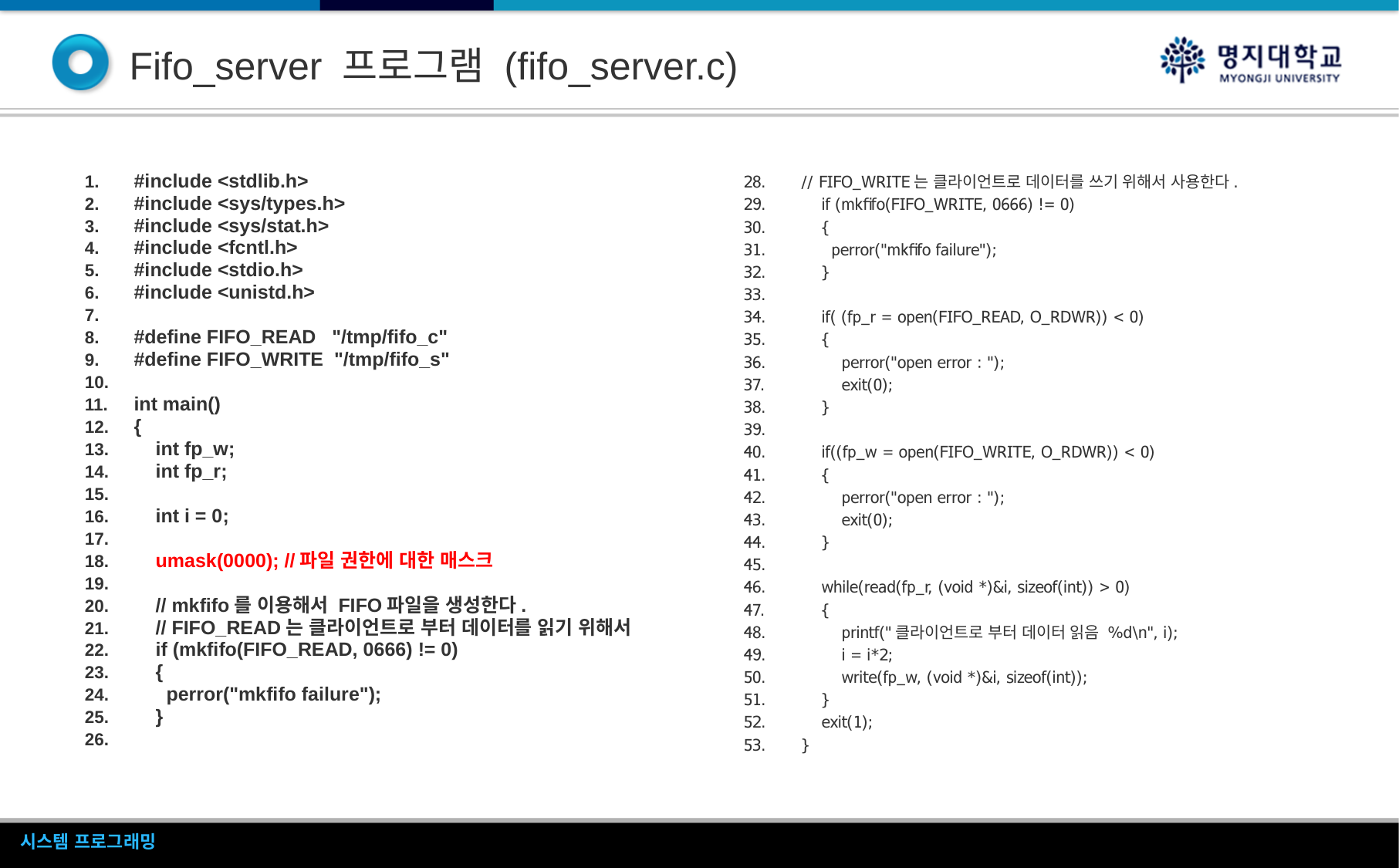

# Fifo_server 프로그램 (fifo_server.c)
#include <stdlib.h>
#include <sys/types.h>
#include <sys/stat.h>
#include <fcntl.h>
#include <stdio.h>
#include <unistd.h>

#define FIFO_READ   "/tmp/fifo_c"
#define FIFO_WRITE  "/tmp/fifo_s"

int main()
{
    int fp_w;
    int fp_r;

    int i = 0;

    umask(0000); //파일 권한에 대한 매스크

    // mkfifo를 이용해서 FIFO파일을 생성한다.
    // FIFO_READ는 클라이언트로 부터 데이터를 읽기 위해서
    if (mkfifo(FIFO_READ, 0666) != 0)
    {
      perror("mkfifo failure");
    }

// FIFO_WRITE는 클라이언트로 데이터를 쓰기 위해서 사용한다.
    if (mkfifo(FIFO_WRITE, 0666) != 0)
    {
      perror("mkfifo failure");
    }

    if( (fp_r = open(FIFO_READ, O_RDWR)) < 0)
    {
        perror("open error : ");
        exit(0);
    }

    if((fp_w = open(FIFO_WRITE, O_RDWR)) < 0)
    {
        perror("open error : ");
        exit(0);
    }

    while(read(fp_r, (void *)&i, sizeof(int)) > 0)
    {
        printf("클라이언트로 부터 데이터 읽음 %d\n", i);
        i = i*2;
        write(fp_w, (void *)&i, sizeof(int));
    }
    exit(1);
}